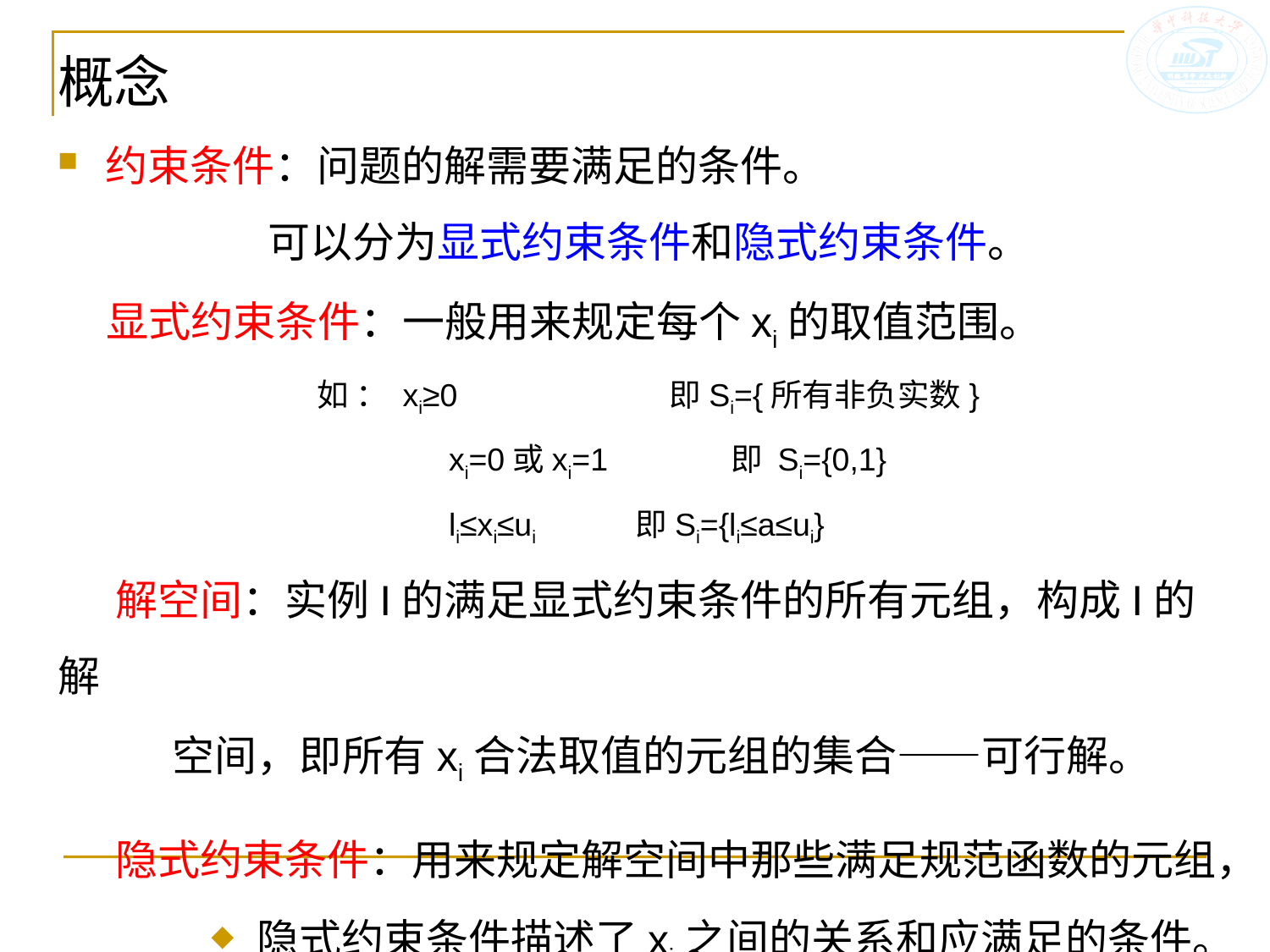

概念
约束条件：问题的解需要满足的条件。
                     可以分为显式约束条件和隐式约束条件。
    显式约束条件：一般用来规定每个xi的取值范围。
                                   如 ： xi≥0                       即Si={所有非负实数}
                                            xi=0或xi=1             即 Si={0,1}
                                            li≤xi≤ui	       即Si={li≤a≤ui}
     解空间：实例I的满足显式约束条件的所有元组，构成I的解
           空间，即所有xi合法取值的元组的集合——可行解。
     隐式约束条件：用来规定解空间中那些满足规范函数的元组，
隐式约束条件描述了xi之间的关系和应满足的条件。